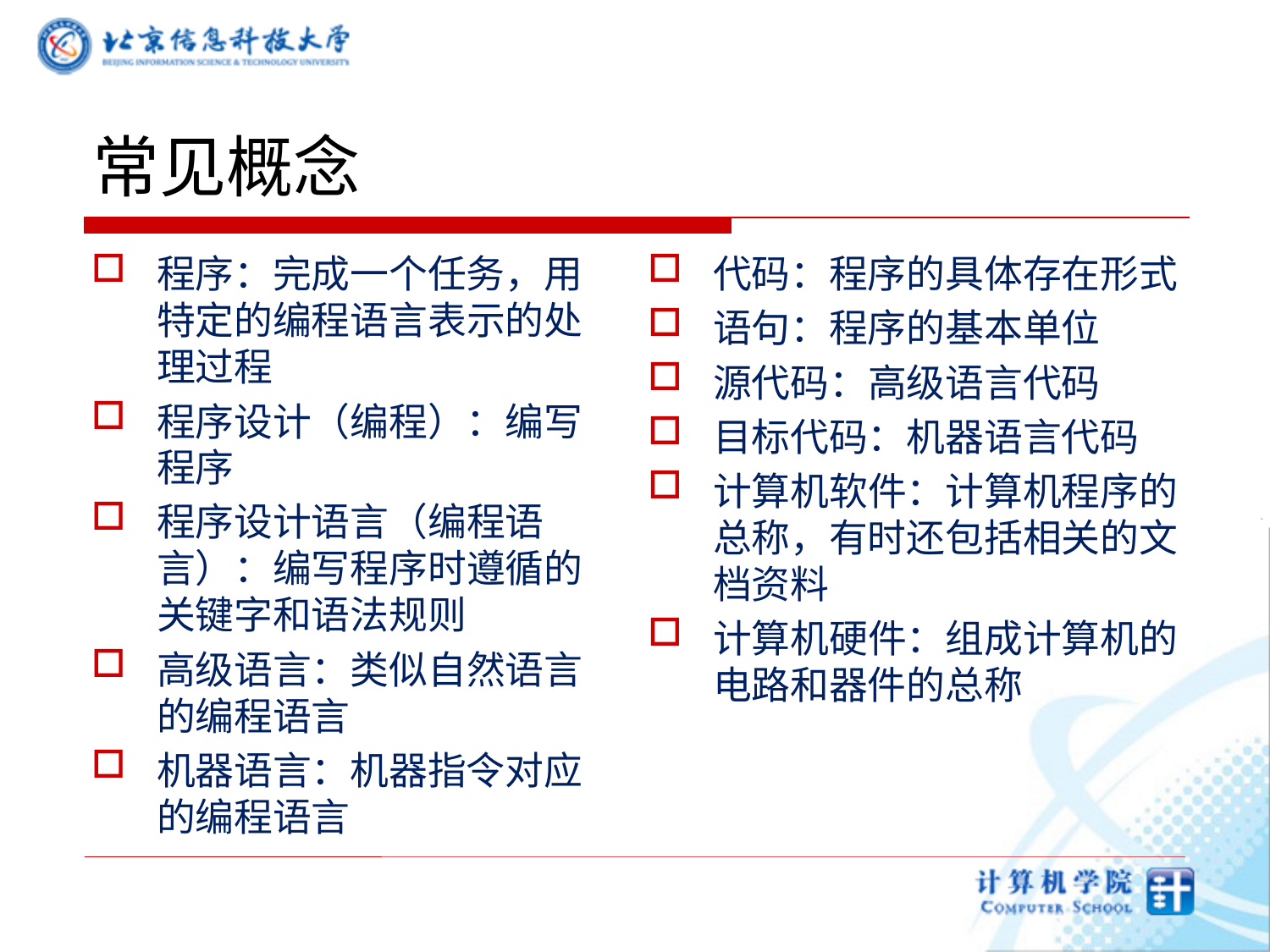

# 常见概念
程序：完成一个任务，用特定的编程语言表示的处理过程
程序设计（编程）：编写程序
程序设计语言（编程语言）：编写程序时遵循的关键字和语法规则
高级语言：类似自然语言的编程语言
机器语言：机器指令对应的编程语言

代码：程序的具体存在形式
语句：程序的基本单位
源代码：高级语言代码
目标代码：机器语言代码
计算机软件：计算机程序的总称，有时还包括相关的文档资料
计算机硬件：组成计算机的电路和器件的总称